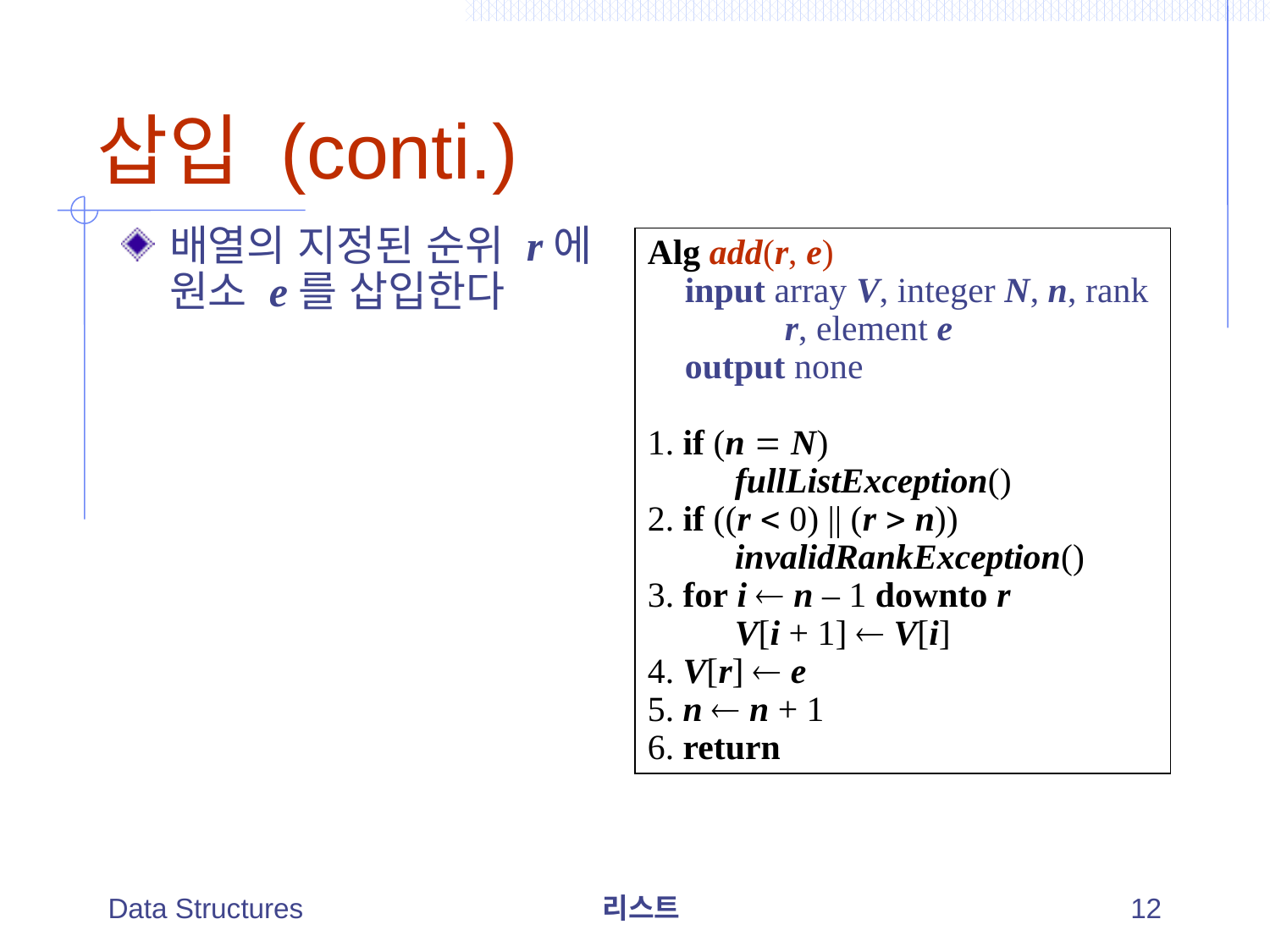

# 삽입 (conti.)
배열의 지정된 순위 r에 원소 e를 삽입한다
Alg add(r, e)
	input array V, integer N, n, rank 			r, element e
	output none

1. if (n = N)
		fullListException()
2. if ((r < 0) || (r > n))
		invalidRankException()
3. for i ← n – 1 downto r
		V[i + 1] ← V[i]
4. V[r] ← e
5. n ← n + 1
6. return
Data Structures
리스트
12